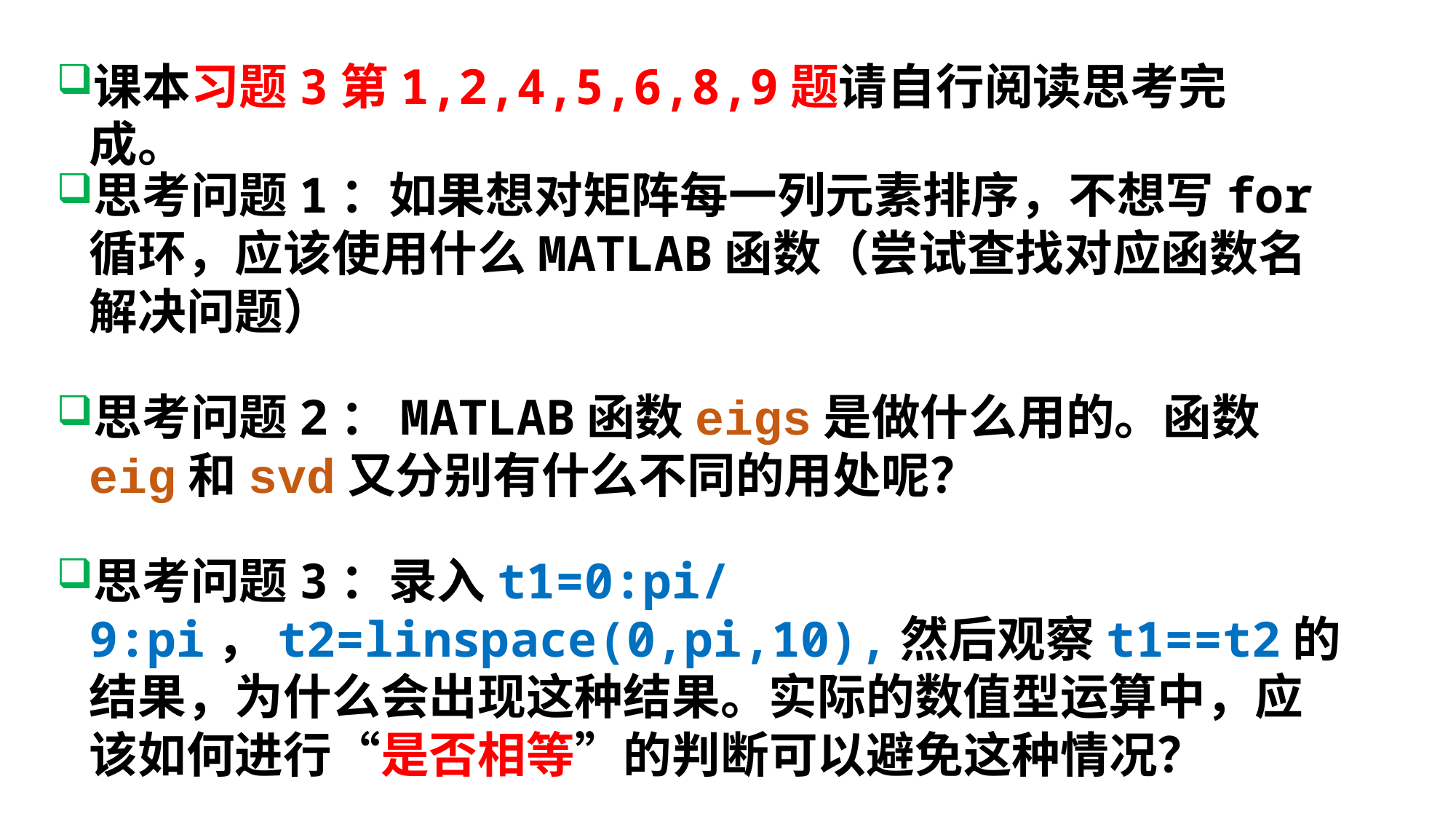

课本习题3第1,2,4,5,6,8,9题请自行阅读思考完成。
思考问题1：如果想对矩阵每一列元素排序，不想写for循环，应该使用什么MATLAB函数（尝试查找对应函数名解决问题）
思考问题2：MATLAB函数eigs是做什么用的。函数eig和svd又分别有什么不同的用处呢？
思考问题3：录入t1=0:pi/9:pi，t2=linspace(0,pi,10),然后观察t1==t2的结果，为什么会出现这种结果。实际的数值型运算中，应该如何进行“是否相等”的判断可以避免这种情况？